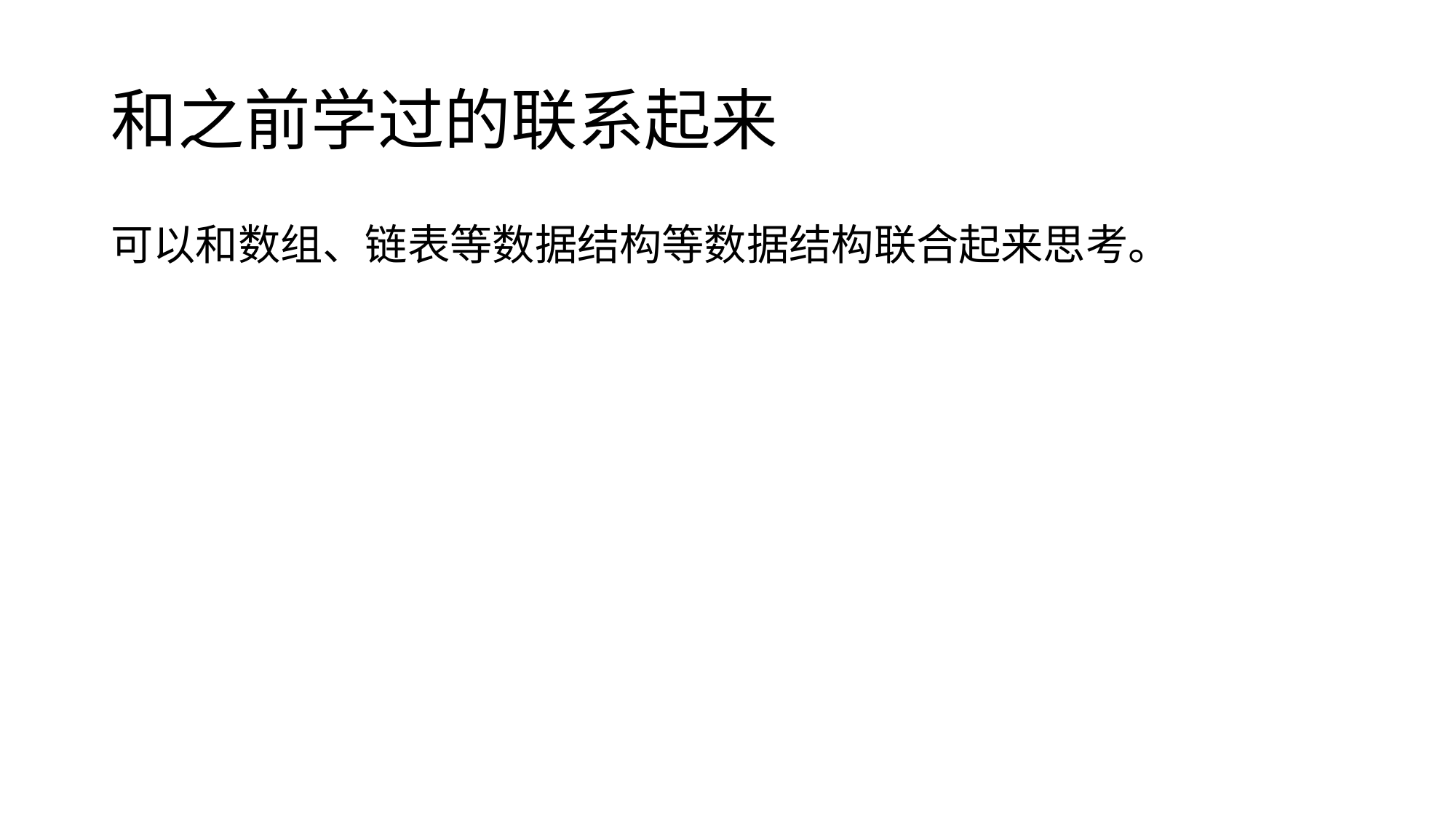

# 和之前学过的联系起来
可以和数组、链表等数据结构等数据结构联合起来思考。